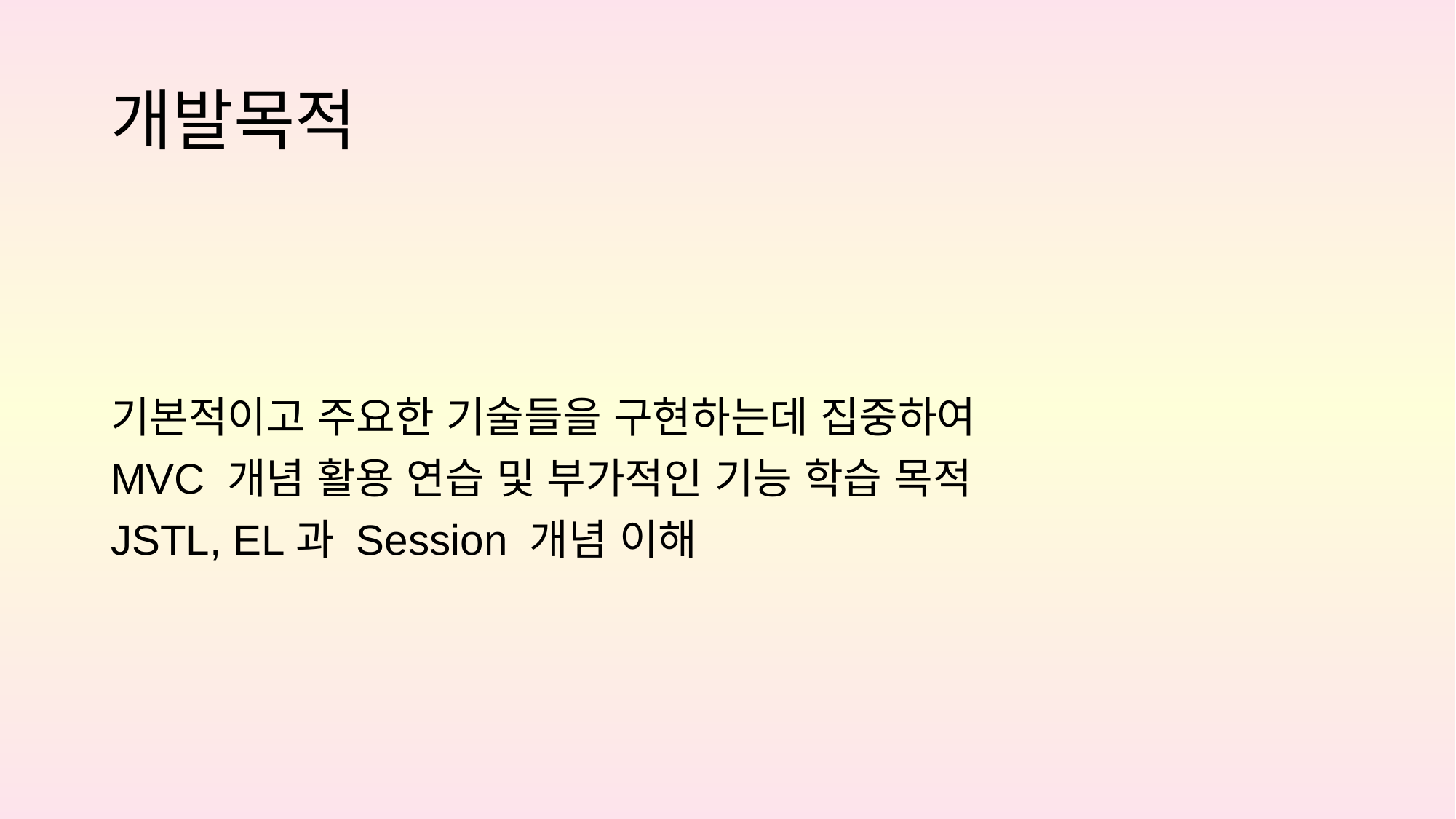

# 개발목적
기본적이고 주요한 기술들을 구현하는데 집중하여
MVC 개념 활용 연습 및 부가적인 기능 학습 목적
JSTL, EL과 Session 개념 이해